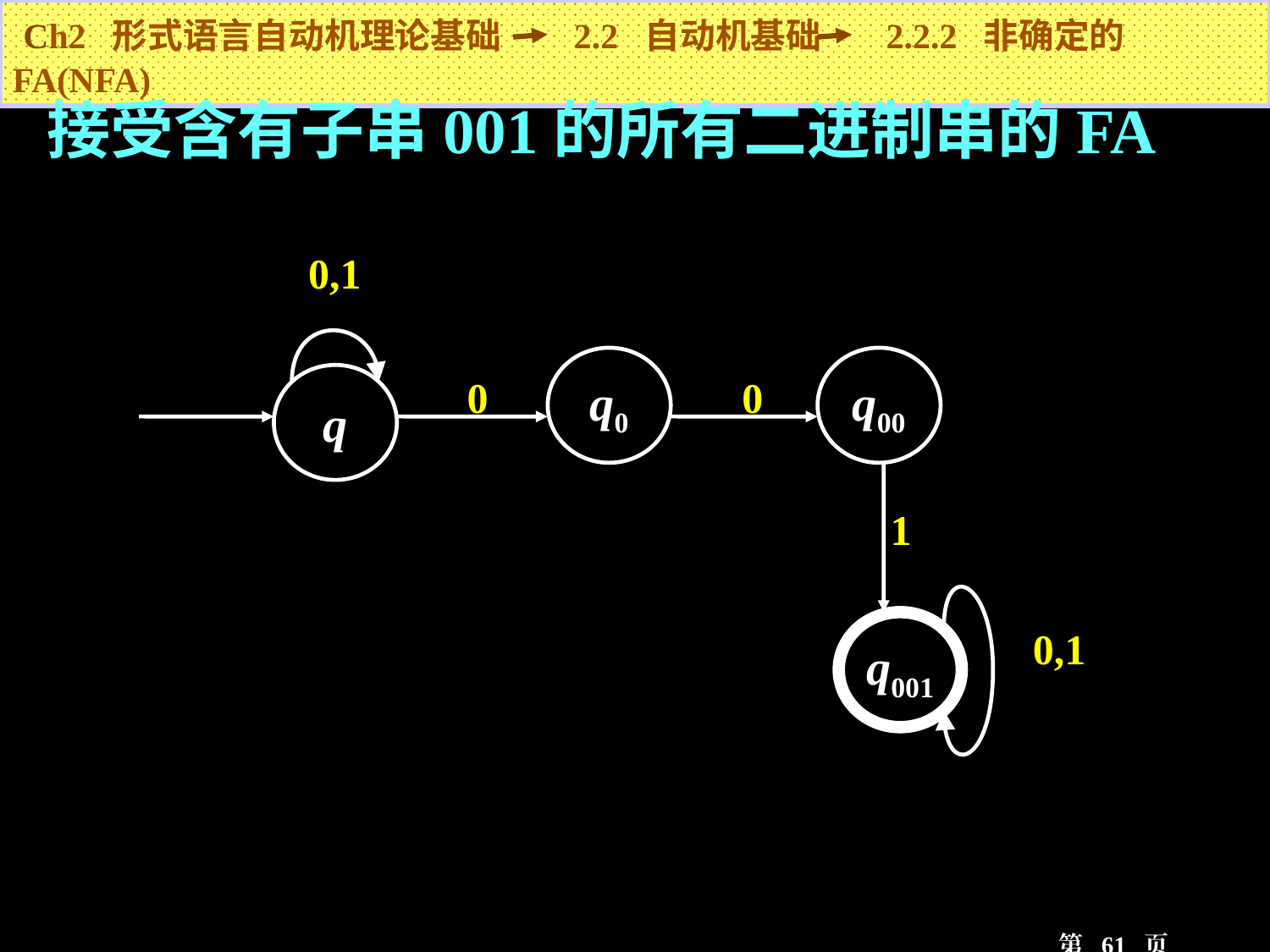

Ch2  形式语言自动机理论基础        2.2  自动机基础       2.2.2  非确定的FA(NFA)

接受含有子串001的所有二进制串的FA
0,1
q0
q00
q
q001
0
0

1

0,1